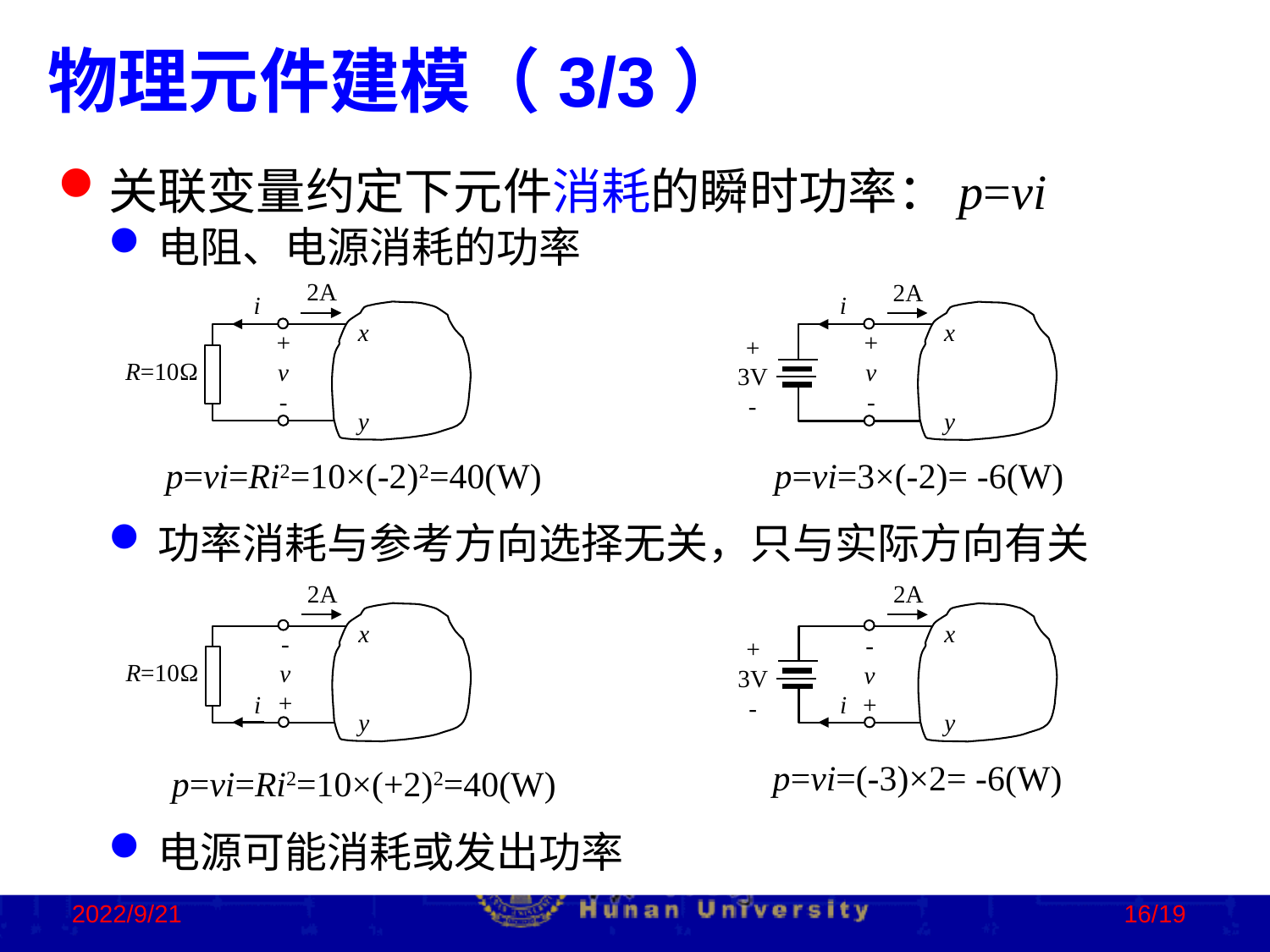

物理元件建模（3/3）
关联变量约定下元件消耗的瞬时功率：p=vi
电阻、电源消耗的功率
2A
i
x

y

+
v
-

R=10Ω

2A
i
x

y

+
v
-

+
3V
-

p=vi=Ri2=10×(-2)2=40(W)
p=vi=3×(-2)= -6(W)
功率消耗与参考方向选择无关，只与实际方向有关
2A
x

y

-
v
+

R=10Ω
i

2A
x

y

-
v
+

+
3V
-

i

p=vi=(-3)×2= -6(W)
p=vi=Ri2=10×(+2)2=40(W)
电源可能消耗或发出功率
2022/9/21
16/19